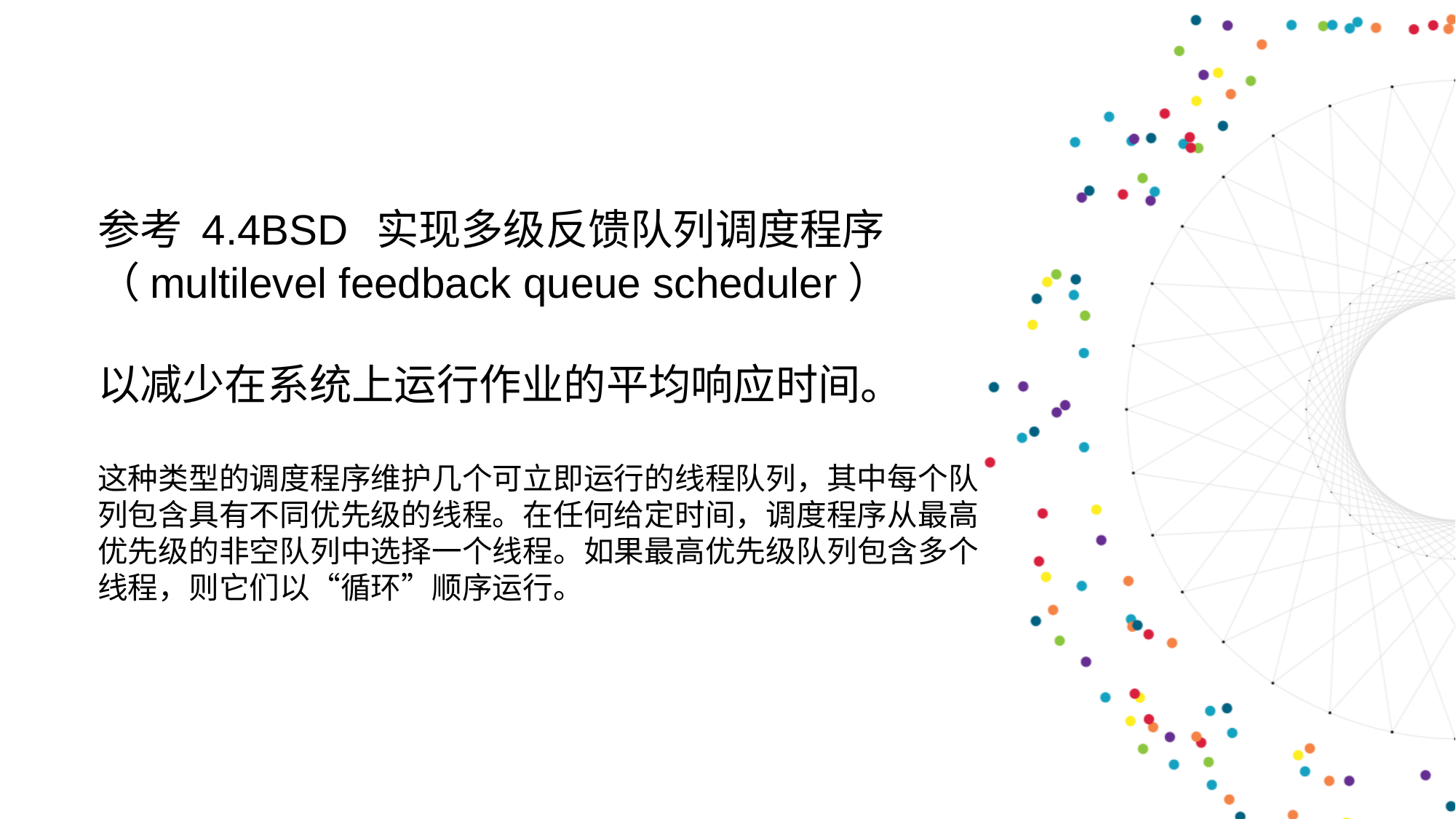

参考 4.4BSD 实现多级反馈队列调度程序
（multilevel feedback queue scheduler）

以减少在系统上运行作业的平均响应时间。

这种类型的调度程序维护几个可立即运行的线程队列，其中每个队列包含具有不同优先级的线程。在任何给定时间，调度程序从最高优先级的非空队列中选择一个线程。如果最高优先级队列包含多个线程，则它们以“循环”顺序运行。